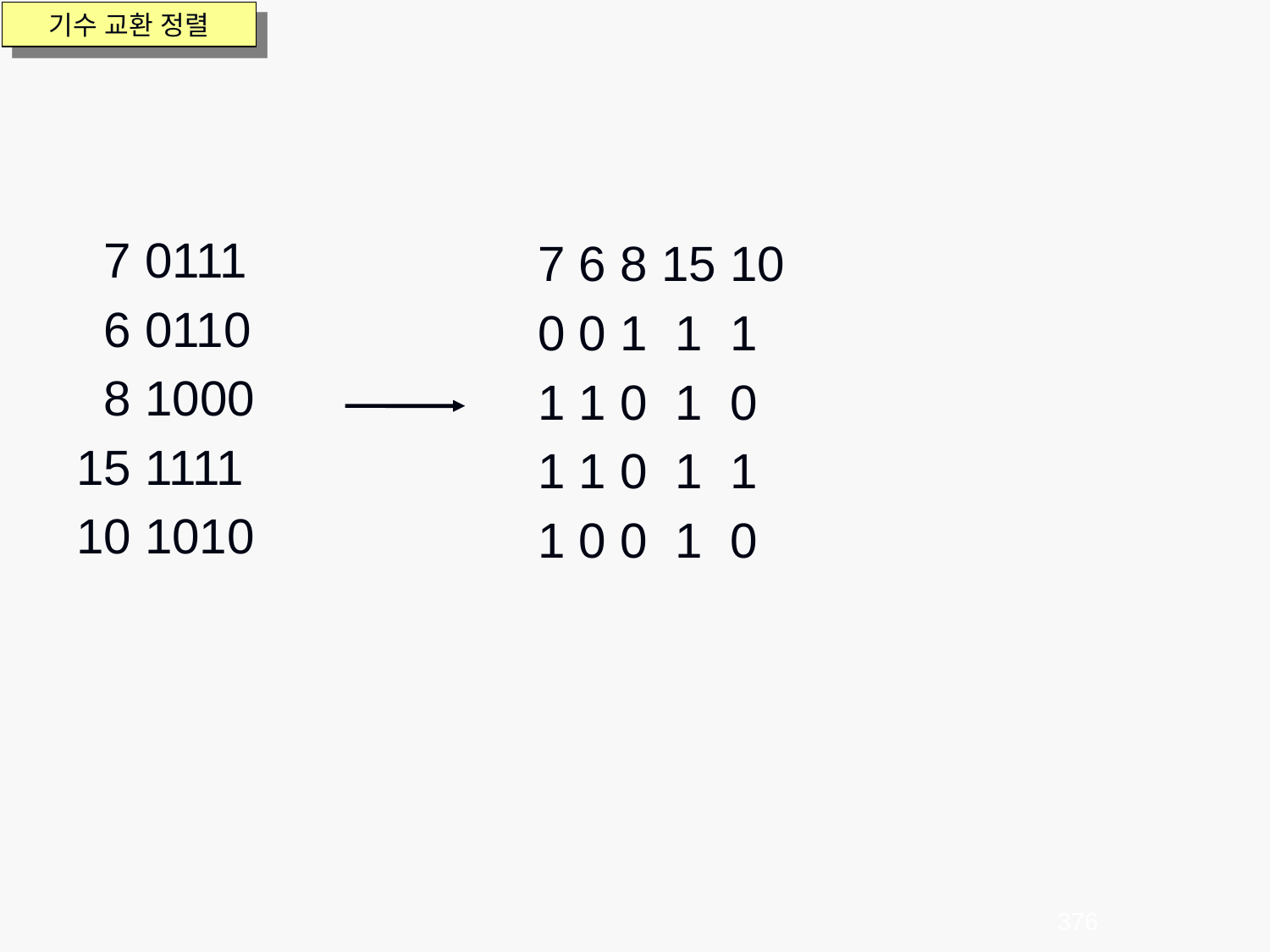

기수 교환 정렬
  7 0111
  6 0110
  8 1000
15 1111
10 1010

7 6 8 15 10
0 0 1  1  1
1 1 0  1  0
1 1 0  1  1
1 0 0  1  0

376